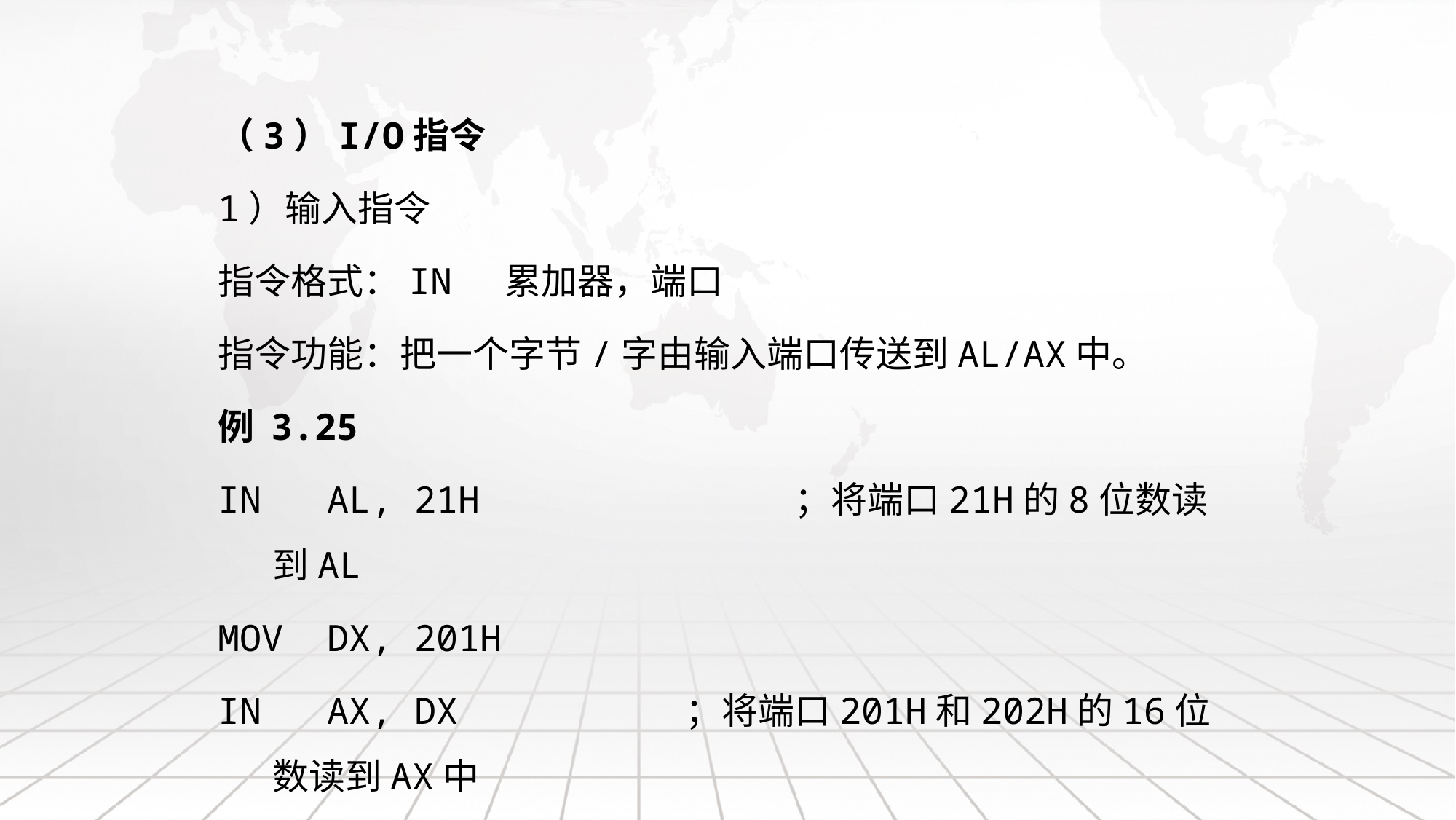

（3）I/O指令
1）输入指令
指令格式：IN  累加器，端口
指令功能：把一个字节/字由输入端口传送到AL/AX中。
例 3.25
IN   AL, 21H              ；将端口21H的8位数读到AL
MOV  DX, 201H
IN   AX, DX          ；将端口201H和202H的16位数读到AX中